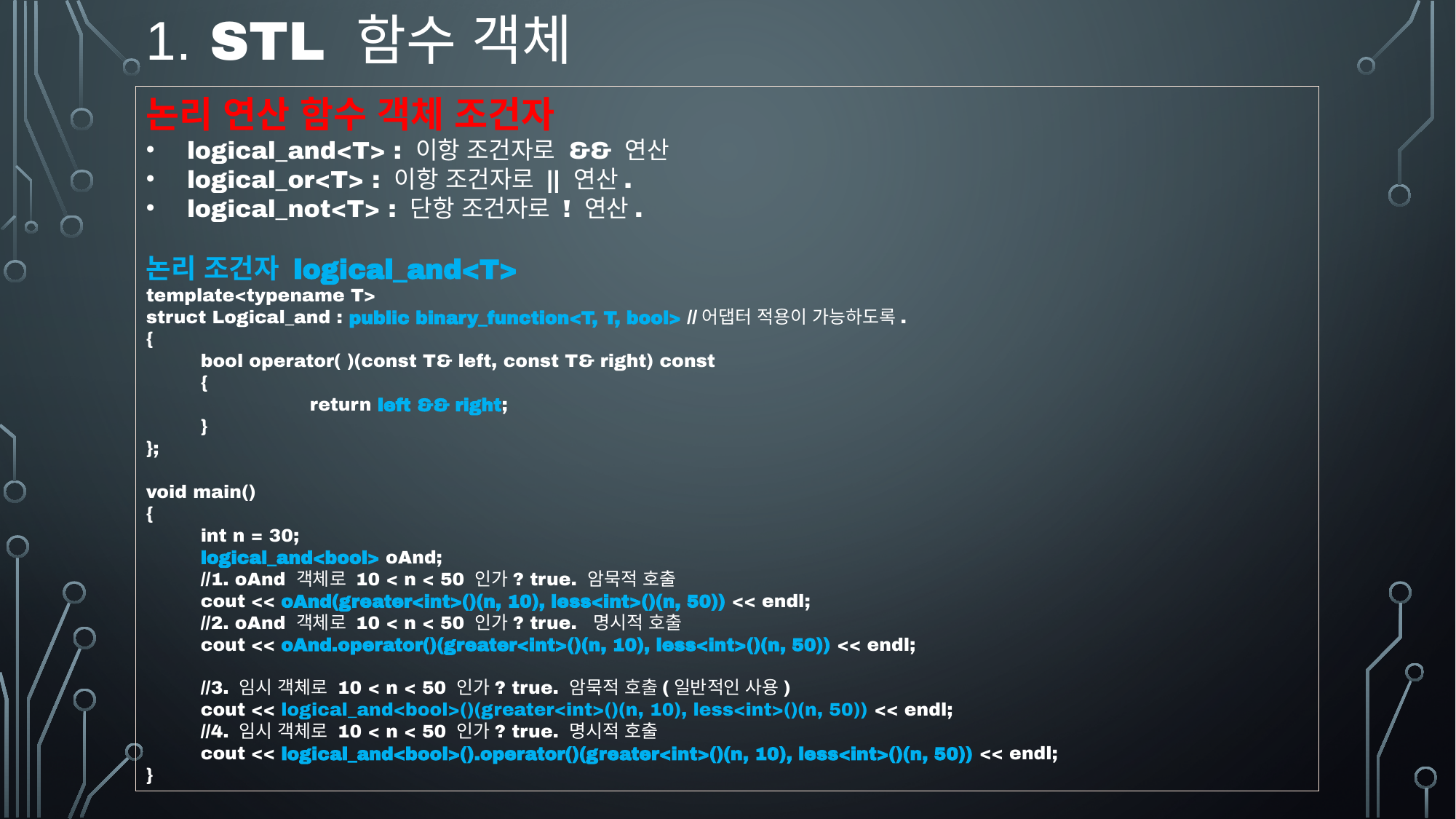

# 1. STL 함수 객체
논리 연산 함수 객체 조건자
logical_and<T> : 이항 조건자로 && 연산
logical_or<T> : 이항 조건자로 || 연산.
logical_not<T> : 단항 조건자로 ! 연산.

논리 조건자 logical_and<T>
template<typename T>
struct Logical_and : public binary_function<T, T, bool> //어댑터 적용이 가능하도록.
{
bool operator( )(const T& left, const T& right) const
{
	return left && right;
}
};

void main()
{
int n = 30;
logical_and<bool> oAnd;
//1. oAnd 객체로 10 < n < 50 인가? true. 암묵적 호출
cout << oAnd(greater<int>()(n, 10), less<int>()(n, 50)) << endl;
//2. oAnd 객체로 10 < n < 50 인가? true.  명시적 호출
cout << oAnd.operator()(greater<int>()(n, 10), less<int>()(n, 50)) << endl;

//3. 임시 객체로 10 < n < 50 인가? true. 암묵적 호출(일반적인 사용)
cout << logical_and<bool>()(greater<int>()(n, 10), less<int>()(n, 50)) << endl;
//4. 임시 객체로 10 < n < 50 인가? true. 명시적 호출
cout << logical_and<bool>().operator()(greater<int>()(n, 10), less<int>()(n, 50)) << endl;
}